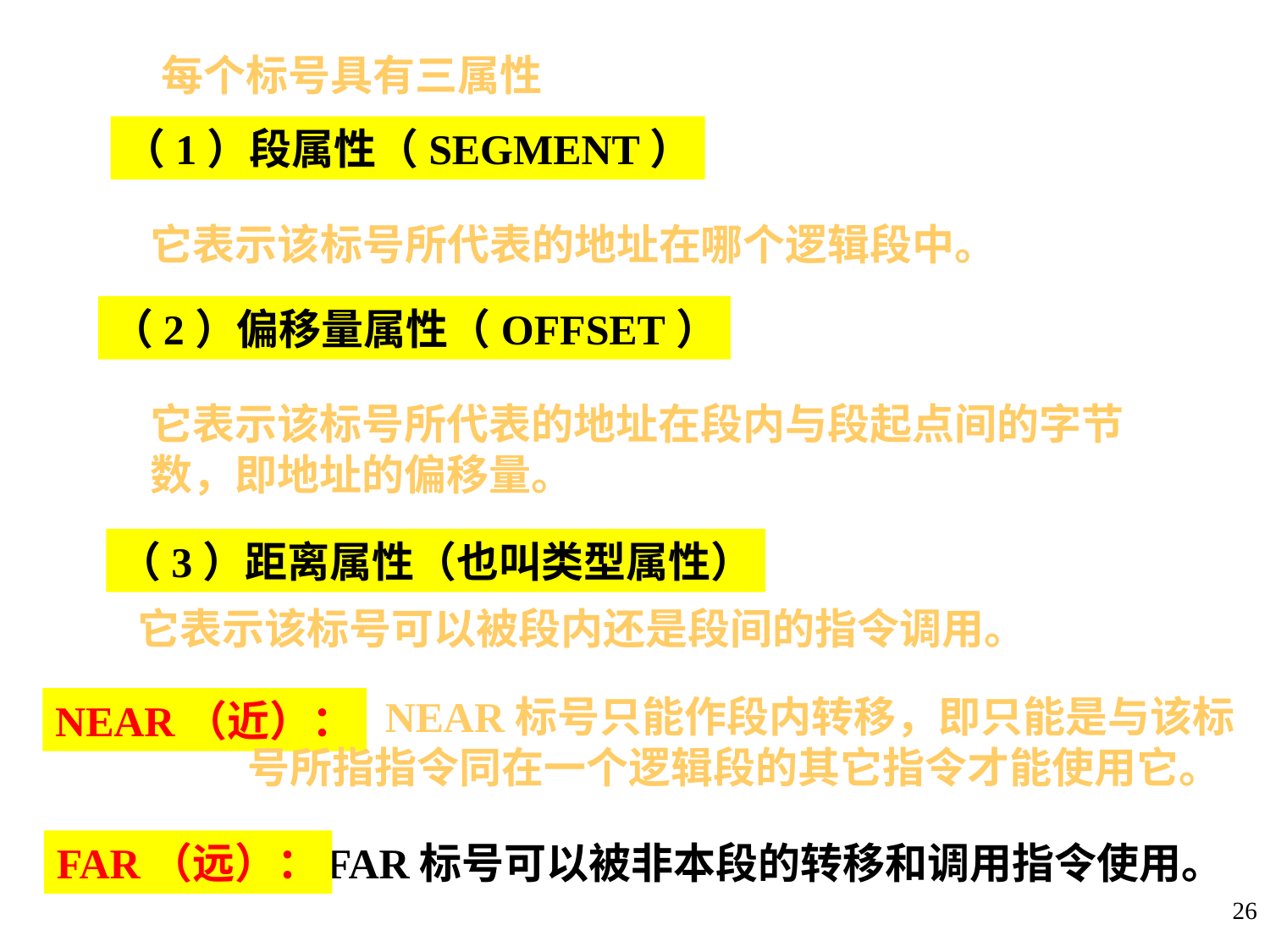

每个标号具有三属性
（1）段属性（SEGMENT）
 它表示该标号所代表的地址在哪个逻辑段中。
（2）偏移量属性（OFFSET）
它表示该标号所代表的地址在段内与段起点间的字节数，即地址的偏移量。
（3）距离属性（也叫类型属性）
它表示该标号可以被段内还是段间的指令调用。
             NEAR标号只能作段内转移，即只能是与该标号所指指令同在一个逻辑段的其它指令才能使用它。
NEAR（近）：
FAR（远）：
FAR标号可以被非本段的转移和调用指令使用。
26